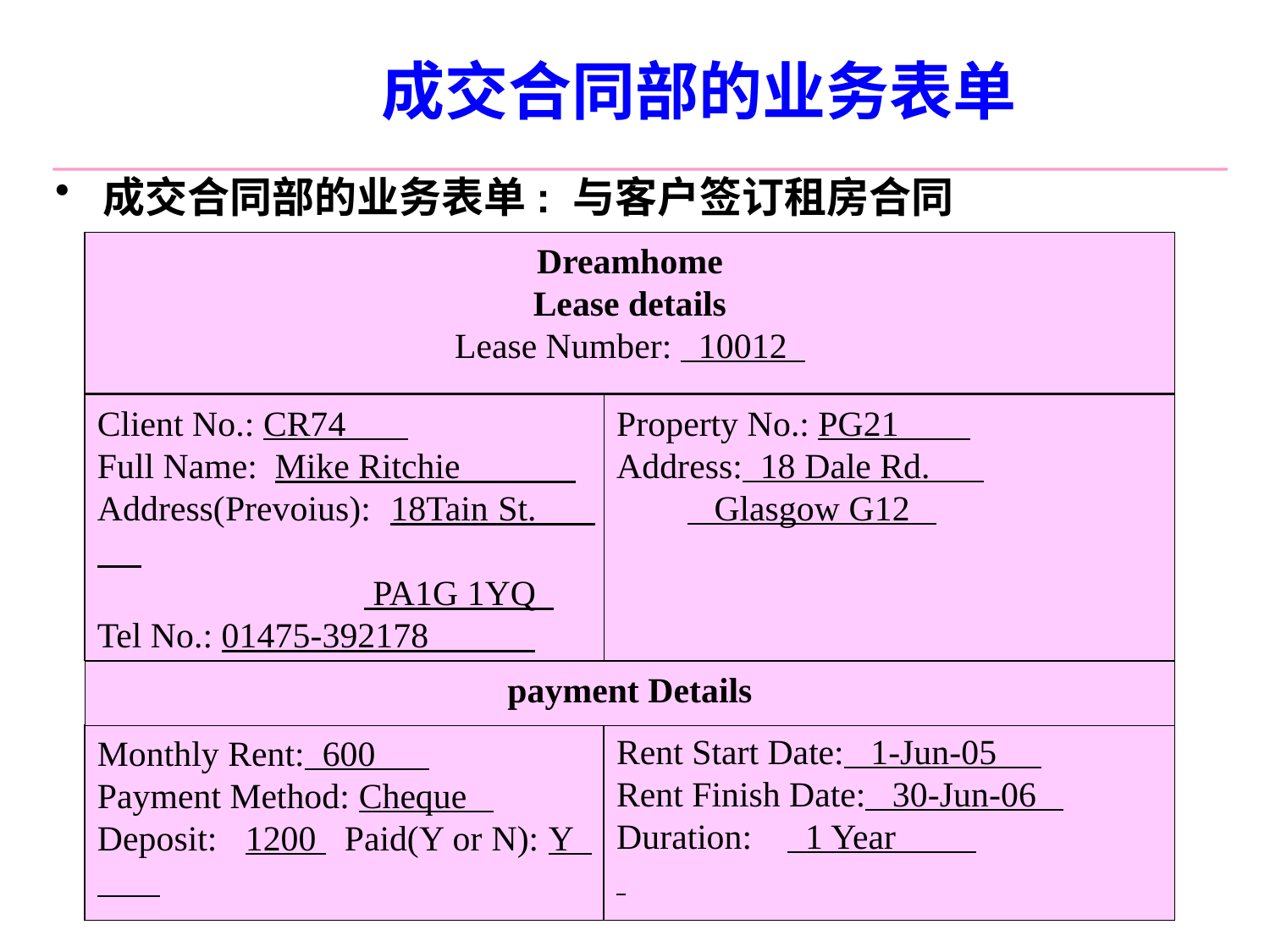

# 成交合同部的业务表单
成交合同部的业务表单: 与客户签订租房合同
Dreamhome
Lease details
Lease Number:   10012
Property No.: PG21
Address:  18 Dale Rd.
           Glasgow G12
Client No.: CR74
Full Name:  Mike Ritchie
Address(Prevoius):  18Tain St.
                               PA1G 1YQ
Tel No.: 01475-392178
payment Details
Rent Start Date:   1-Jun-05
Rent Finish Date:   30-Jun-06
Duration:      1 Year

Monthly Rent:  600
Payment Method: Cheque
Deposit:   1200   Paid(Y or N): Y
64